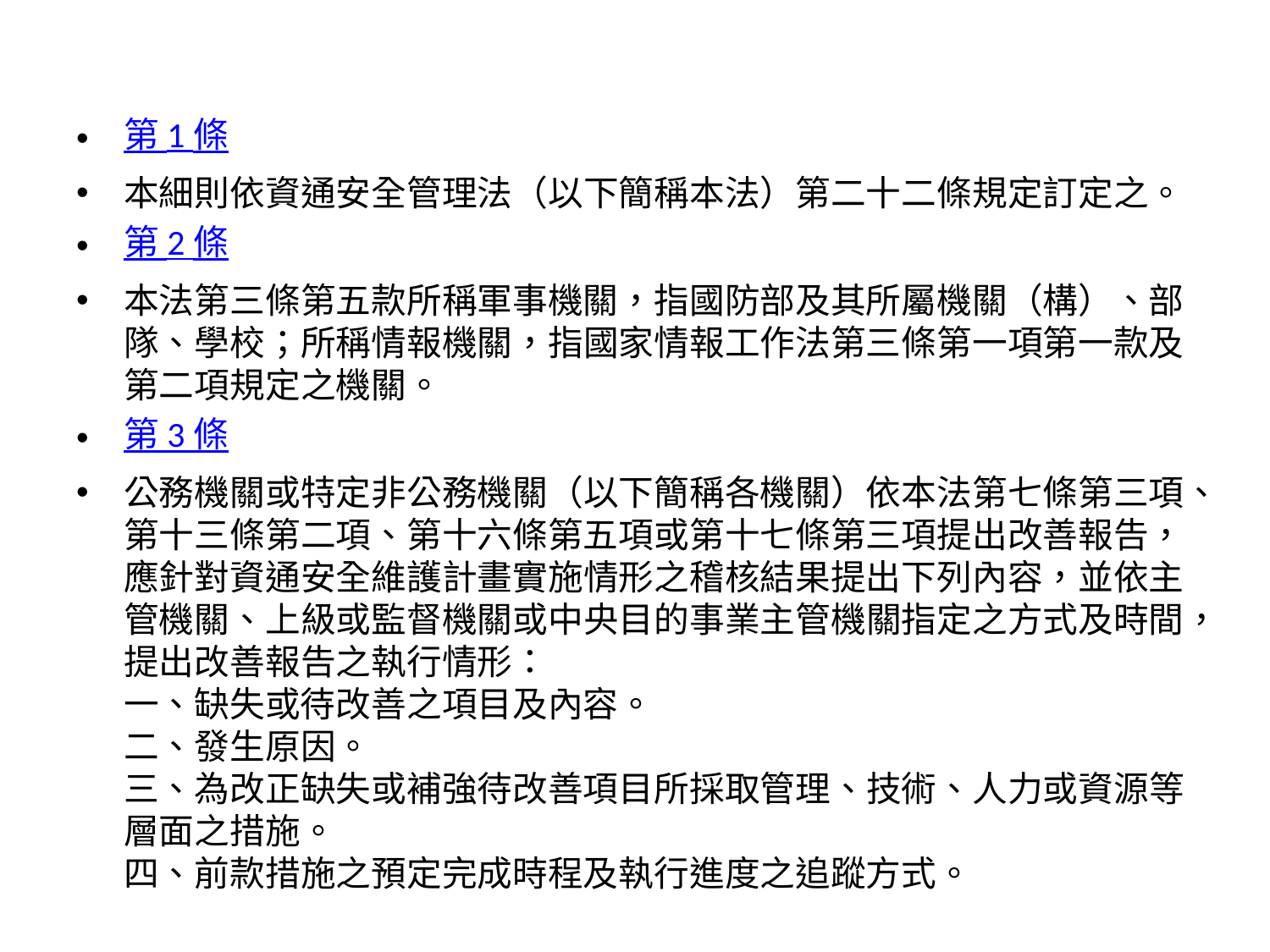

第 1 條
本細則依資通安全管理法（以下簡稱本法）第二十二條規定訂定之。
第 2 條
本法第三條第五款所稱軍事機關，指國防部及其所屬機關（構）、部隊、學校；所稱情報機關，指國家情報工作法第三條第一項第一款及第二項規定之機關。
第 3 條
公務機關或特定非公務機關（以下簡稱各機關）依本法第七條第三項、第十三條第二項、第十六條第五項或第十七條第三項提出改善報告，應針對資通安全維護計畫實施情形之稽核結果提出下列內容，並依主管機關、上級或監督機關或中央目的事業主管機關指定之方式及時間，提出改善報告之執行情形：
一、缺失或待改善之項目及內容。
二、發生原因。
三、為改正缺失或補強待改善項目所採取管理、技術、人力或資源等層面之措施。
四、前款措施之預定完成時程及執行進度之追蹤方式。